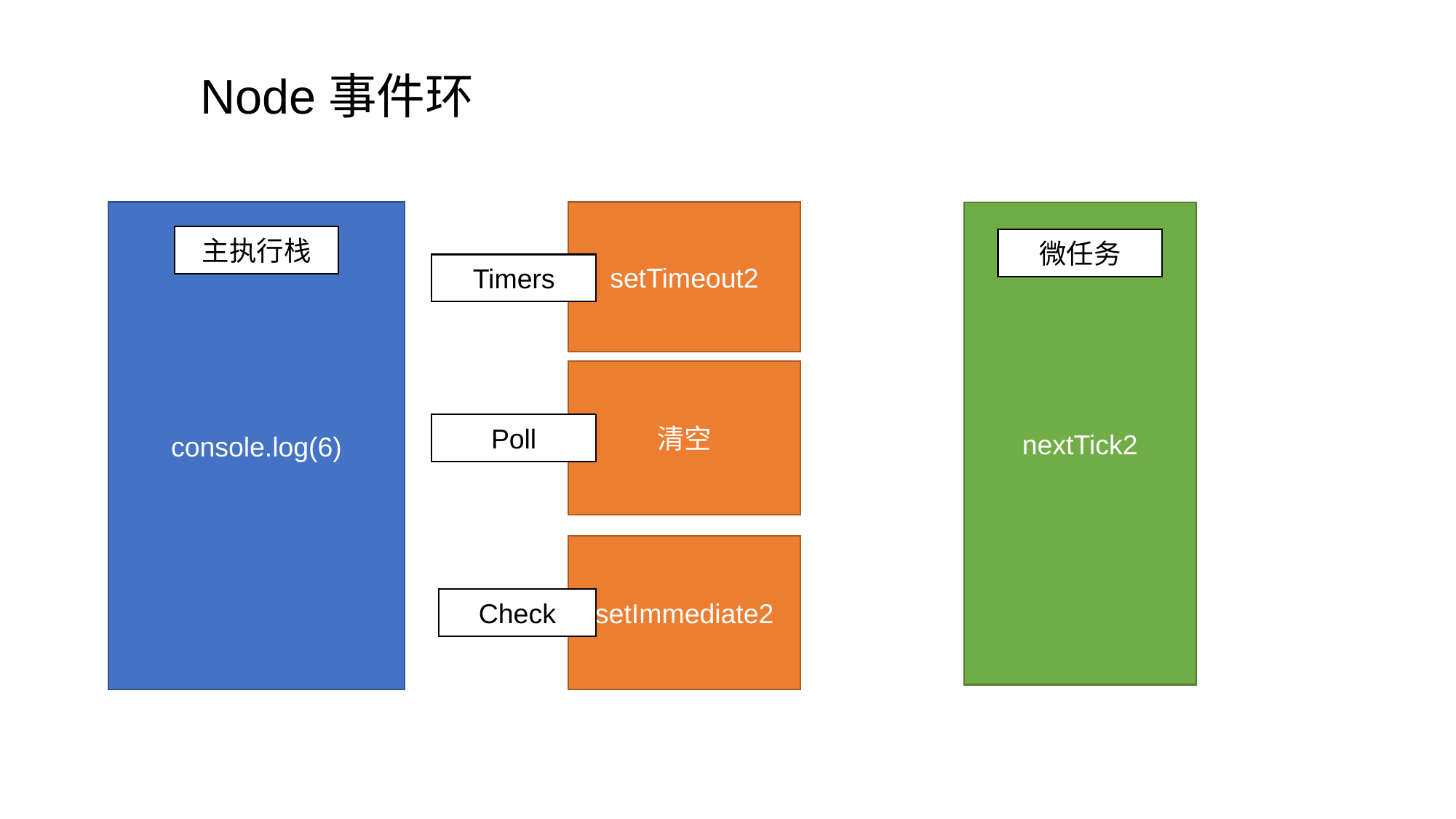

Node事件环
console.log(6)
setTimeout2
nextTick2
主执行栈
微任务
Timers
清空
Poll
setImmediate2
Check